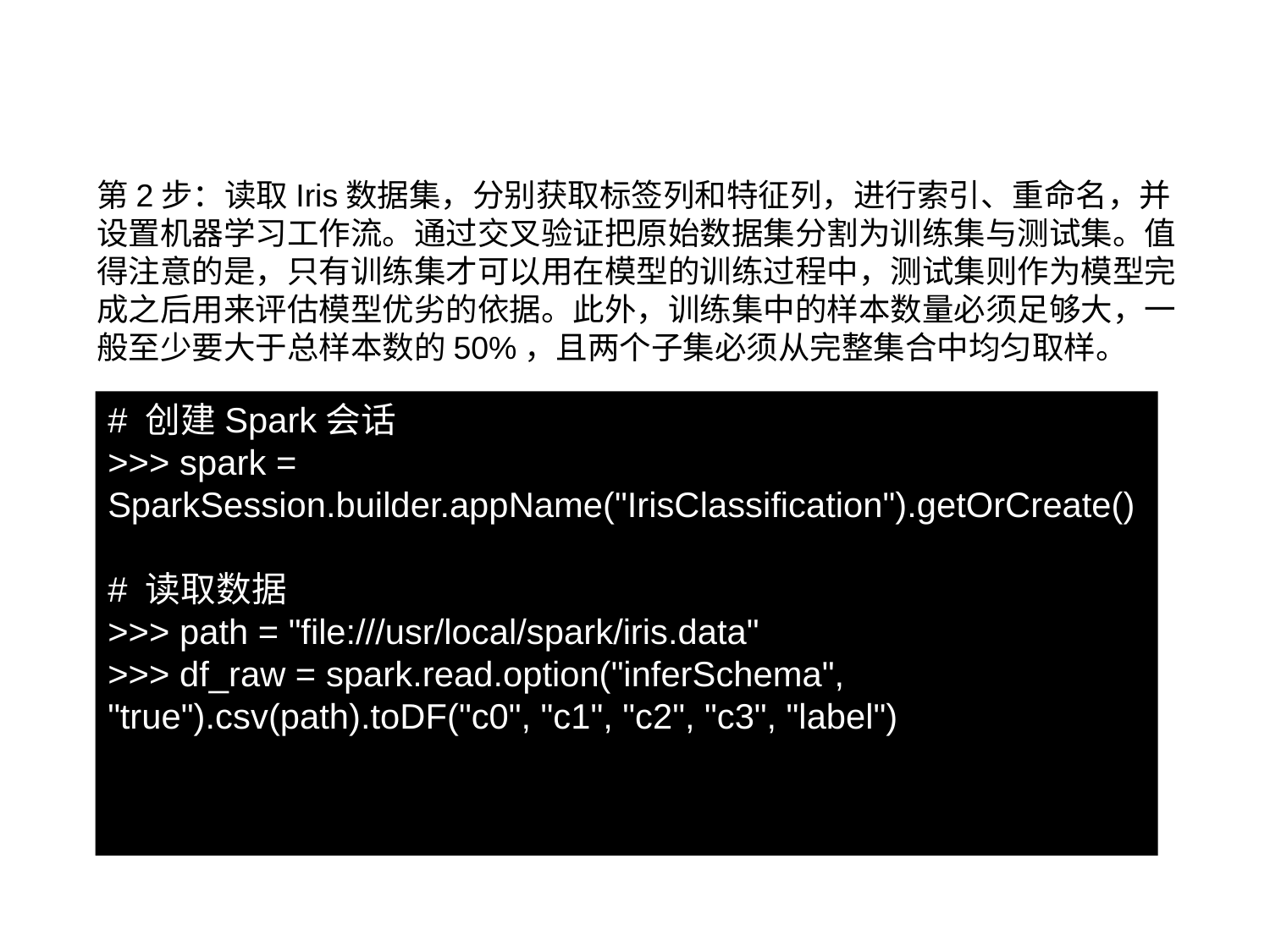

9.11.2 用交叉验证选择模型
第2步：读取Iris数据集，分别获取标签列和特征列，进行索引、重命名，并设置机器学习工作流。通过交叉验证把原始数据集分割为训练集与测试集。值得注意的是，只有训练集才可以用在模型的训练过程中，测试集则作为模型完成之后用来评估模型优劣的依据。此外，训练集中的样本数量必须足够大，一般至少要大于总样本数的50%，且两个子集必须从完整集合中均匀取样。
# 创建Spark会话
>>> spark = SparkSession.builder.appName("IrisClassification").getOrCreate()

# 读取数据
>>> path = "file:///usr/local/spark/iris.data"
>>> df_raw = spark.read.option("inferSchema", "true").csv(path).toDF("c0", "c1", "c2", "c3", "label")